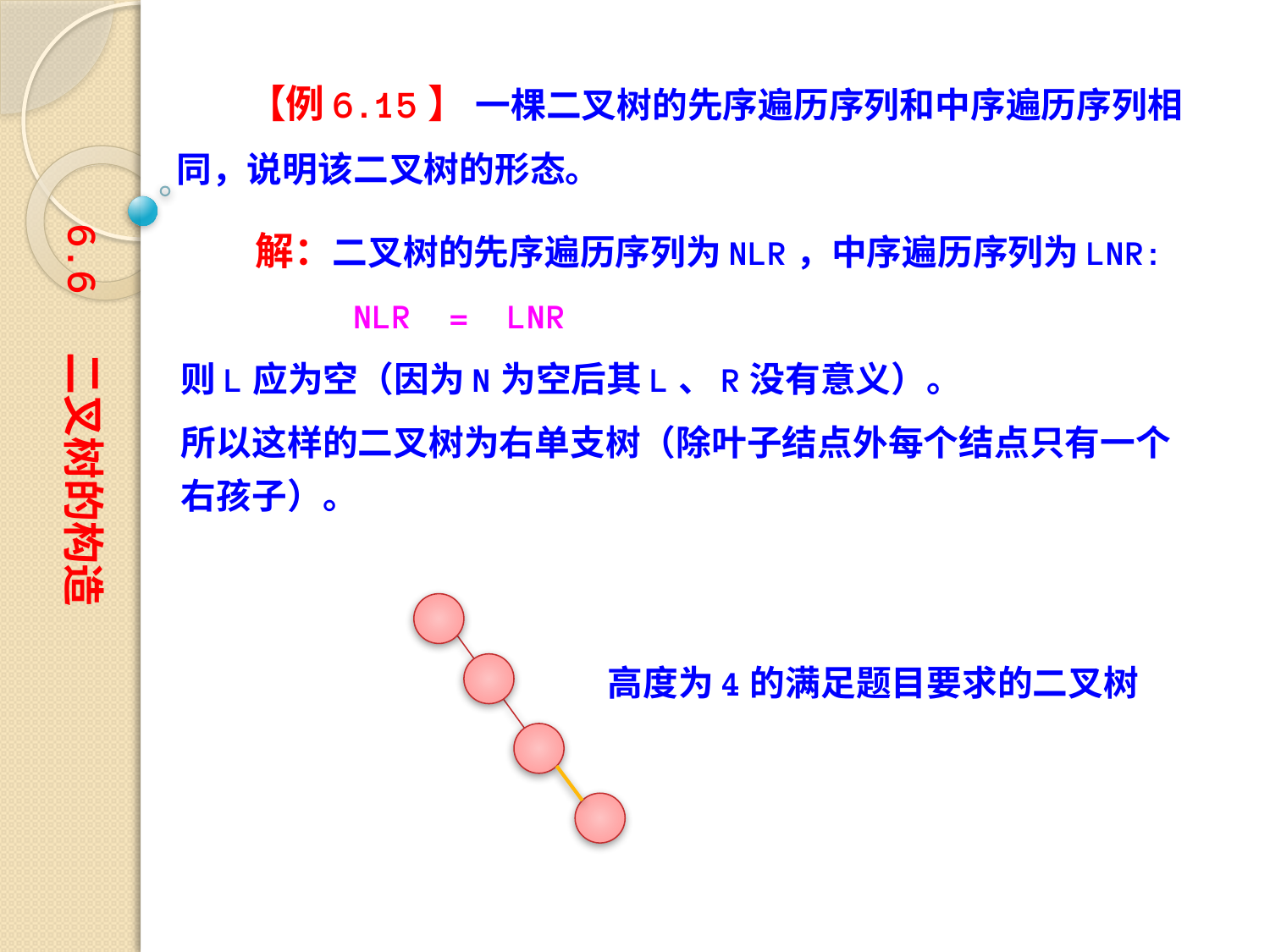

【例6.15】 一棵二叉树的先序遍历序列和中序遍历序列相同，说明该二叉树的形态。
6.6  二叉树的构造
　　解：二叉树的先序遍历序列为NLR，中序遍历序列为LNR:
         NLR  =  LNR
则L应为空（因为N为空后其L、R没有意义）。
所以这样的二叉树为右单支树（除叶子结点外每个结点只有一个右孩子）。

高度为4的满足题目要求的二叉树